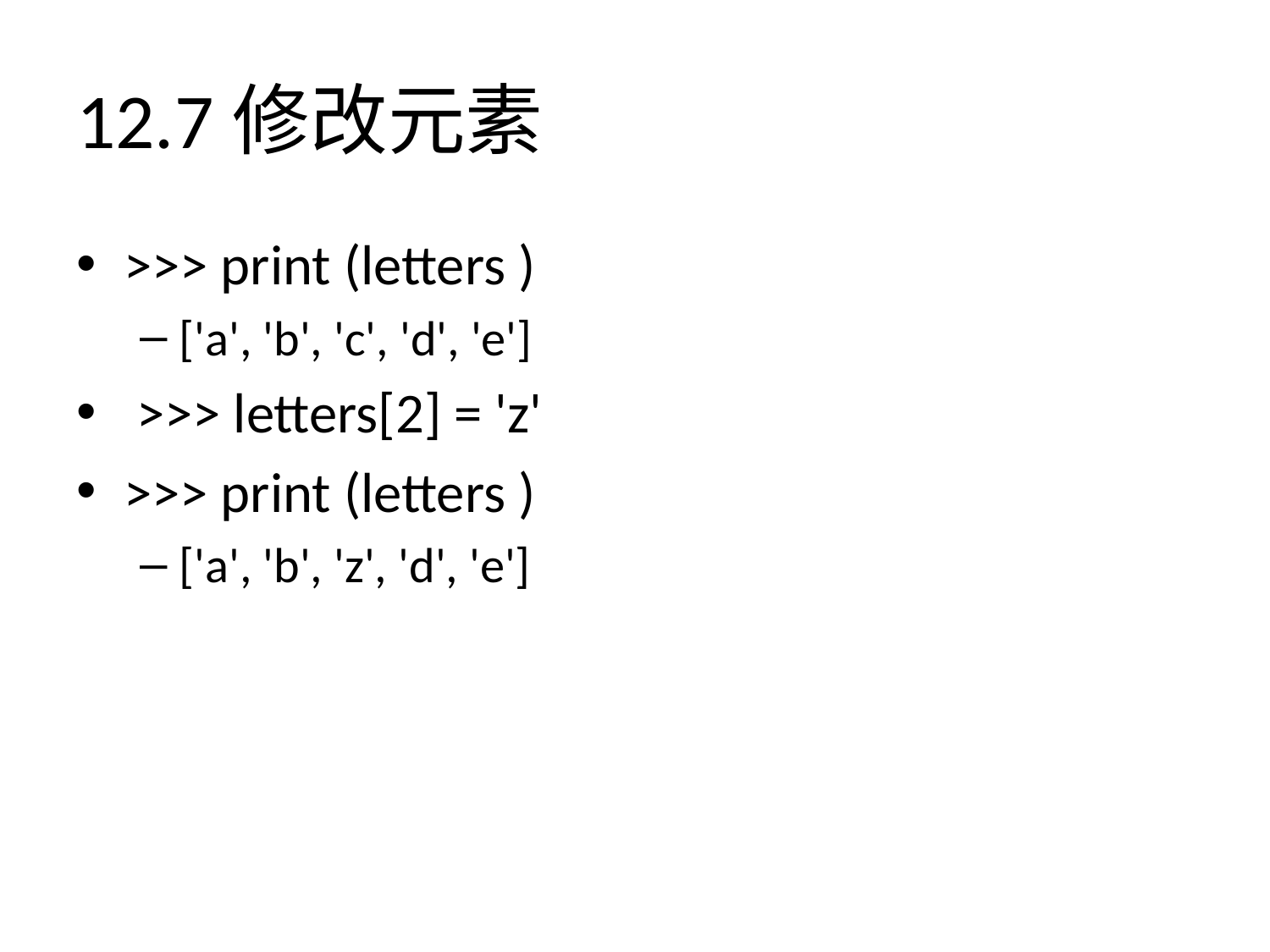

# 12.7修改元素
>>> print (letters )
['a', 'b', 'c', 'd', 'e']
 >>> letters[2] = 'z'
>>> print (letters )
['a', 'b', 'z', 'd', 'e']